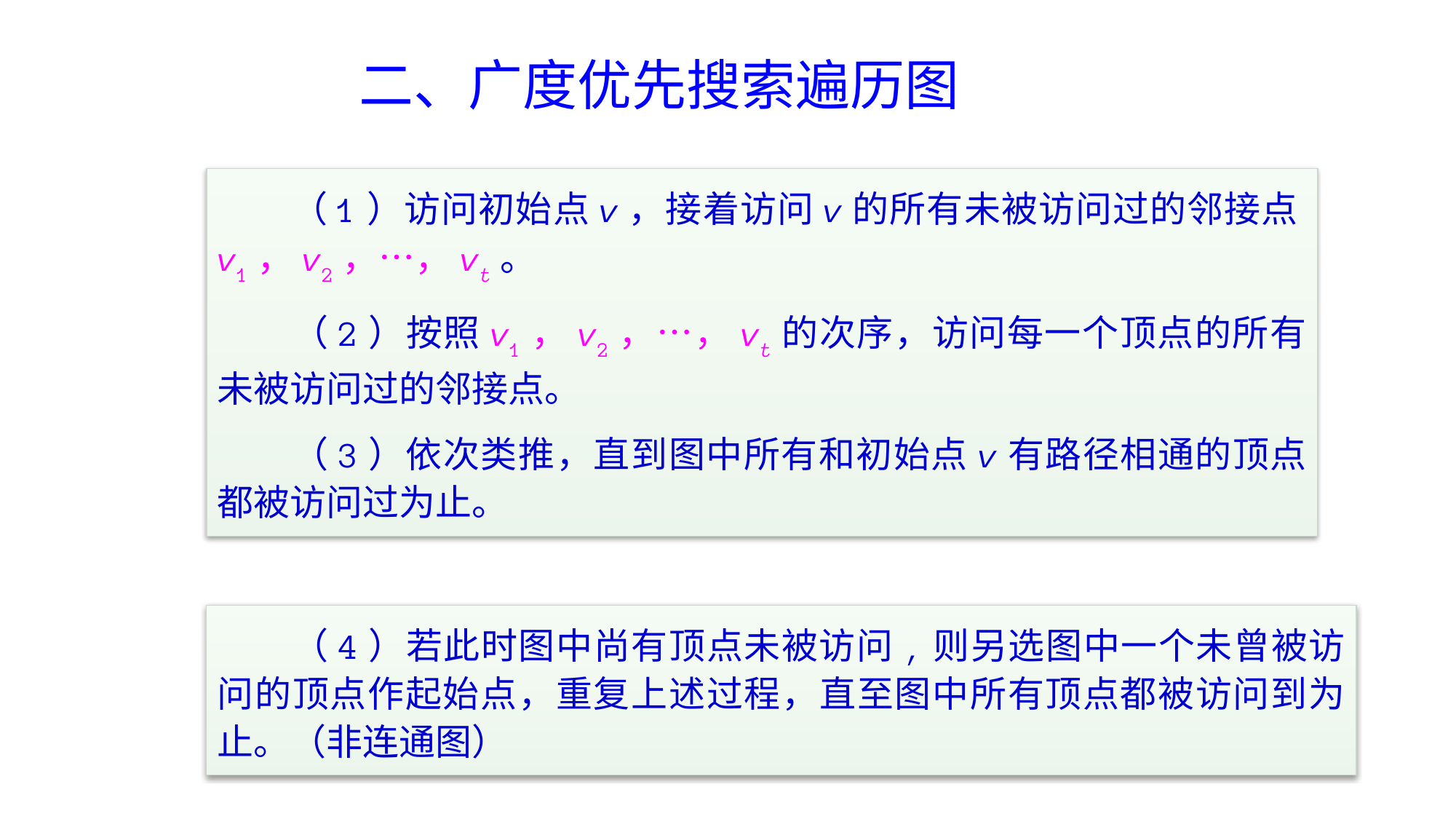

二、广度优先搜索遍历图
　　（1）访问初始点v，接着访问v的所有未被访问过的邻接点v1，v2，…，vt。
　　（2）按照v1，v2，…，vt的次序，访问每一个顶点的所有未被访问过的邻接点。
　　（3）依次类推，直到图中所有和初始点v有路径相通的顶点都被访问过为止。
　　（4）若此时图中尚有顶点未被访问,则另选图中一个未曾被访问的顶点作起始点，重复上述过程，直至图中所有顶点都被访问到为止。（非连通图）